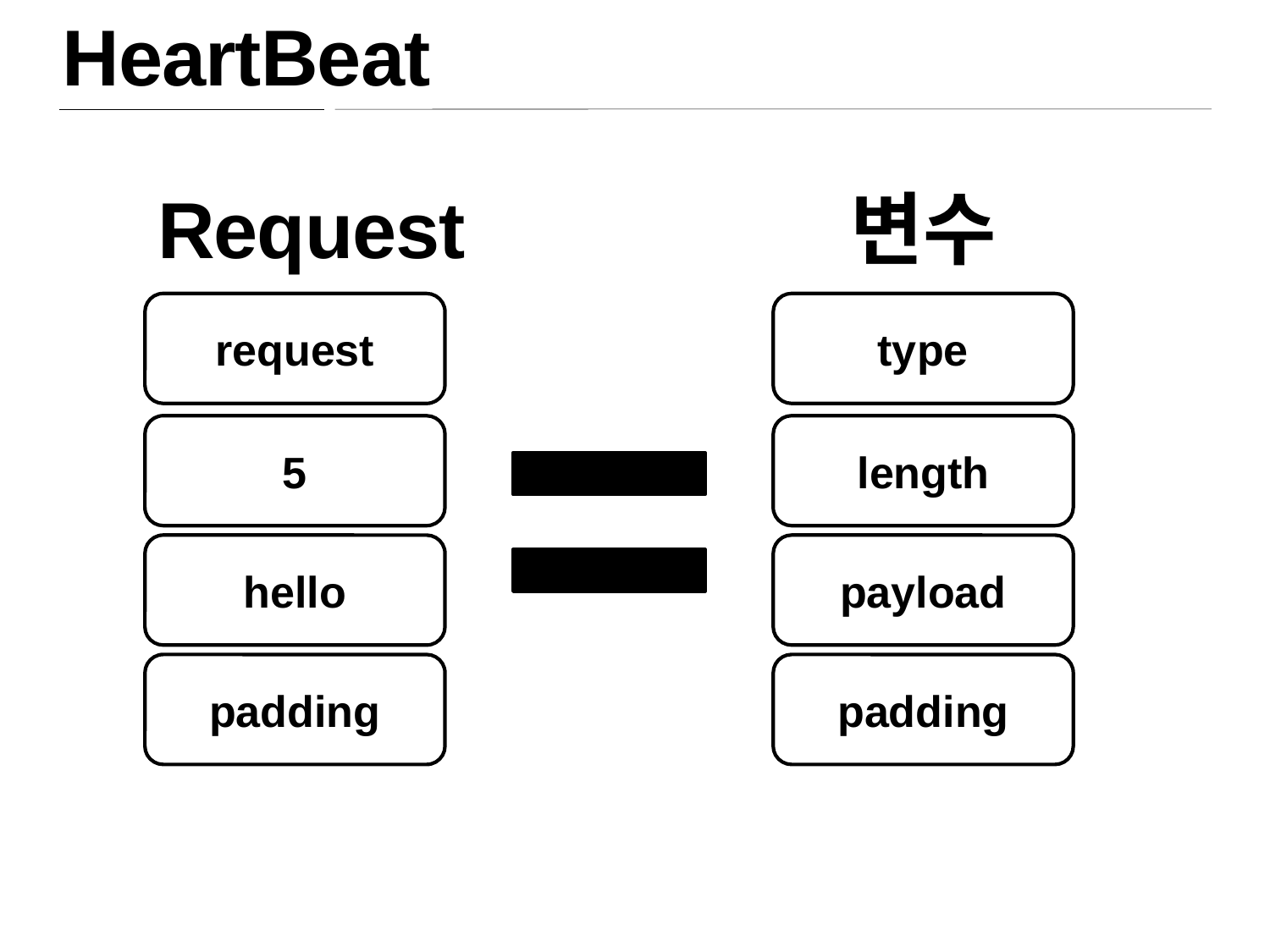

HeartBeat

Request
변수
request
5
hello
padding
type
length
payload
padding